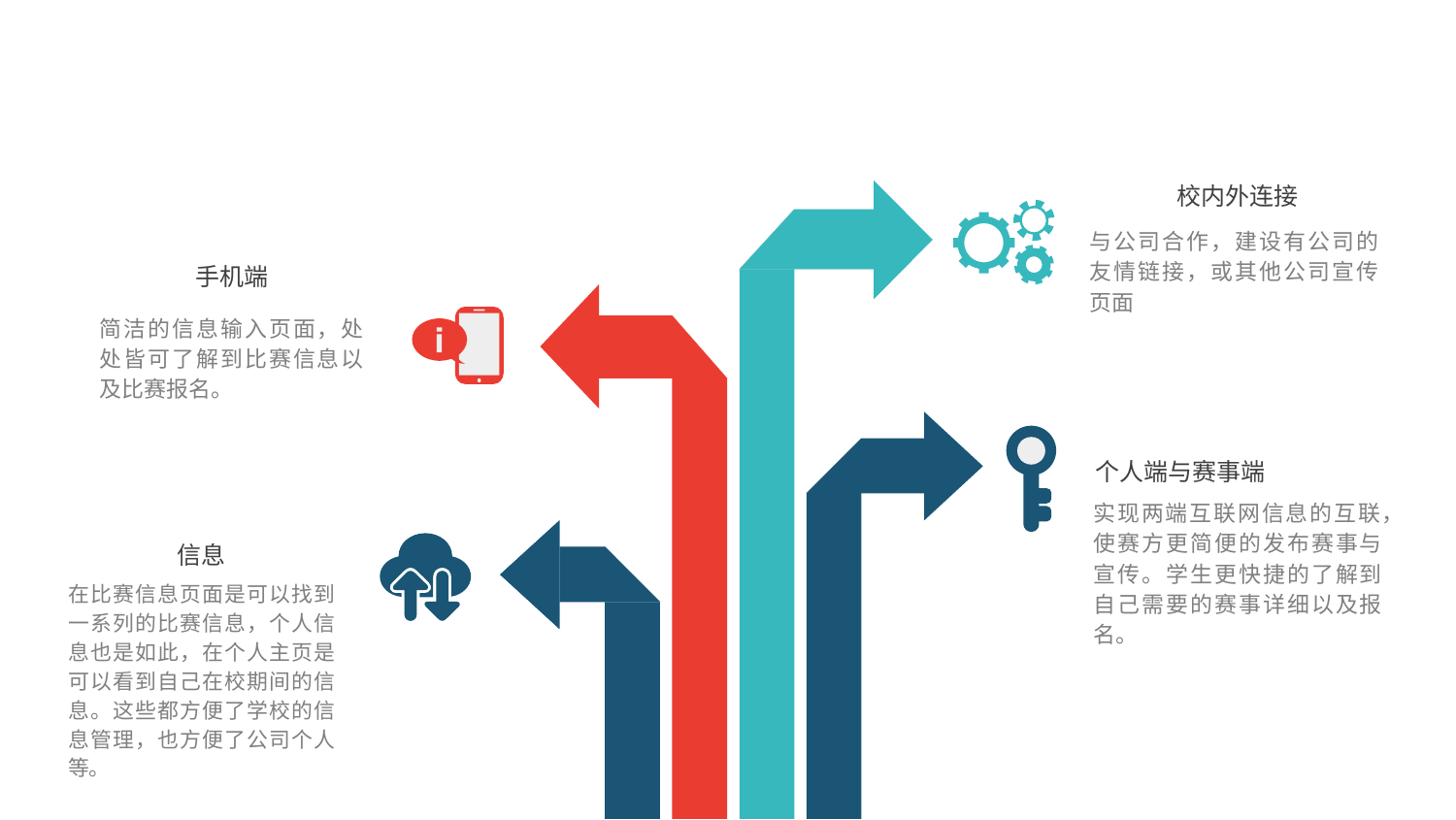

校内外连接
与公司合作，建设有公司的友情链接，或其他公司宣传页面

手机端
简洁的信息输入页面，处处皆可了解到比赛信息以及比赛报名。

个人端与赛事端
实现两端互联网信息的互联，使赛方更简便的发布赛事与宣传。学生更快捷的了解到自己需要的赛事详细以及报名。

信息
在比赛信息页面是可以找到一系列的比赛信息，个人信息也是如此，在个人主页是可以看到自己在校期间的信息。这些都方便了学校的信息管理，也方便了公司个人等。